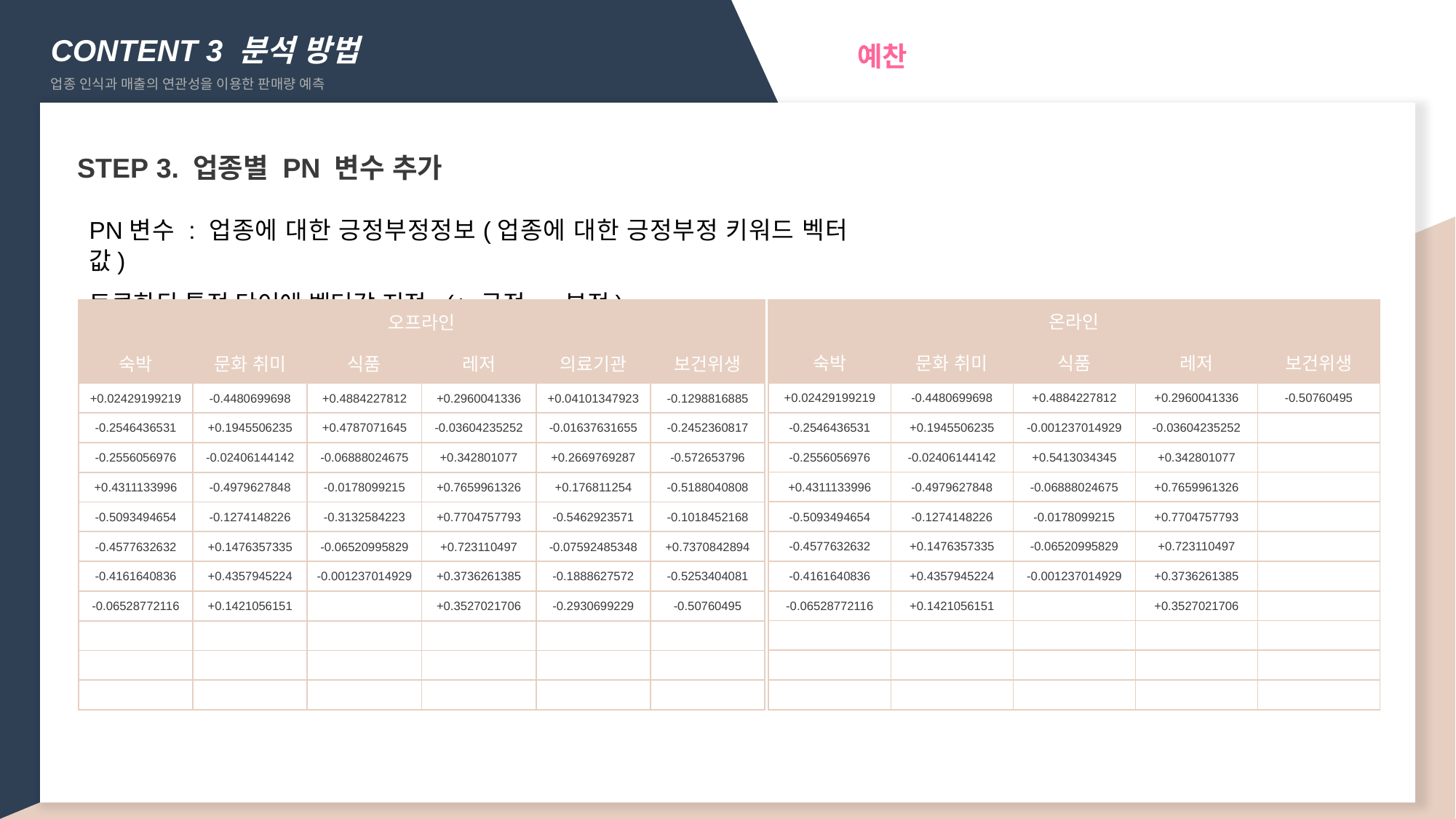

CONTENT 3 분석 방법
업종 인식과 매출의 연관성을 이용한 판매량 예측
예찬
STEP 3. 업종별 PN 변수 추가
PN변수 : 업종에 대한 긍정부정정보(업종에 대한 긍정부정 키워드 벡터값)
토큰화된 특정 단어에 벡터값 지정, (+ 긍정, - 부정)
| 온라인 |  |  |  |  |
| --- | --- | --- | --- | --- |
| 숙박 | 문화 취미 | 식품 | 레저 | 보건위생 |
| +0.02429199219 | -0.4480699698 | +0.4884227812 | +0.2960041336 | -0.50760495 |
| -0.2546436531 | +0.1945506235 | -0.001237014929 | -0.03604235252 |  |
| -0.2556056976 | -0.02406144142 | +0.5413034345 | +0.342801077 |  |
| +0.4311133996 | -0.4979627848 | -0.06888024675 | +0.7659961326 |  |
| -0.5093494654 | -0.1274148226 | -0.0178099215 | +0.7704757793 |  |
| -0.4577632632 | +0.1476357335 | -0.06520995829 | +0.723110497 |  |
| -0.4161640836 | +0.4357945224 | -0.001237014929 | +0.3736261385 |  |
| -0.06528772116 | +0.1421056151 |  | +0.3527021706 |  |
|  |  |  |  |  |
|  |  |  |  |  |
|  |  |  |  |  |
| 오프라인 |  |  |  |  |  |
| --- | --- | --- | --- | --- | --- |
| 숙박 | 문화 취미 | 식품 | 레저 | 의료기관 | 보건위생 |
| +0.02429199219 | -0.4480699698 | +0.4884227812 | +0.2960041336 | +0.04101347923 | -0.1298816885 |
| -0.2546436531 | +0.1945506235 | +0.4787071645 | -0.03604235252 | -0.01637631655 | -0.2452360817 |
| -0.2556056976 | -0.02406144142 | -0.06888024675 | +0.342801077 | +0.2669769287 | -0.572653796 |
| +0.4311133996 | -0.4979627848 | -0.0178099215 | +0.7659961326 | +0.176811254 | -0.5188040808 |
| -0.5093494654 | -0.1274148226 | -0.3132584223 | +0.7704757793 | -0.5462923571 | -0.1018452168 |
| -0.4577632632 | +0.1476357335 | -0.06520995829 | +0.723110497 | -0.07592485348 | +0.7370842894 |
| -0.4161640836 | +0.4357945224 | -0.001237014929 | +0.3736261385 | -0.1888627572 | -0.5253404081 |
| -0.06528772116 | +0.1421056151 |  | +0.3527021706 | -0.2930699229 | -0.50760495 |
|  |  |  |  |  |  |
|  |  |  |  |  |  |
|  |  |  |  |  |  |